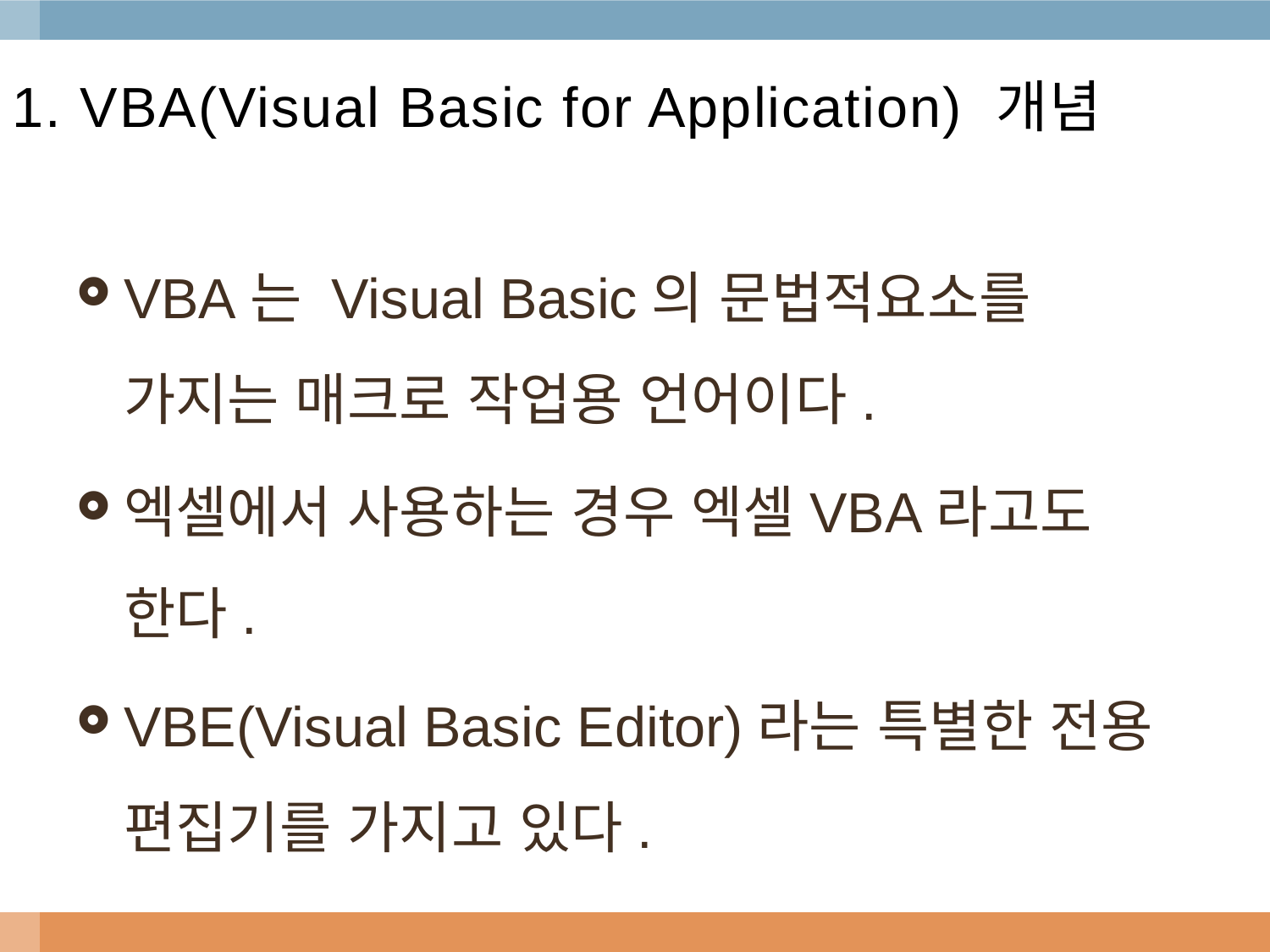

# 1. VBA(Visual Basic for Application) 개념
VBA는 Visual Basic의 문법적요소를 가지는 매크로 작업용 언어이다.
엑셀에서 사용하는 경우 엑셀VBA라고도 한다.
VBE(Visual Basic Editor)라는 특별한 전용 편집기를 가지고 있다.